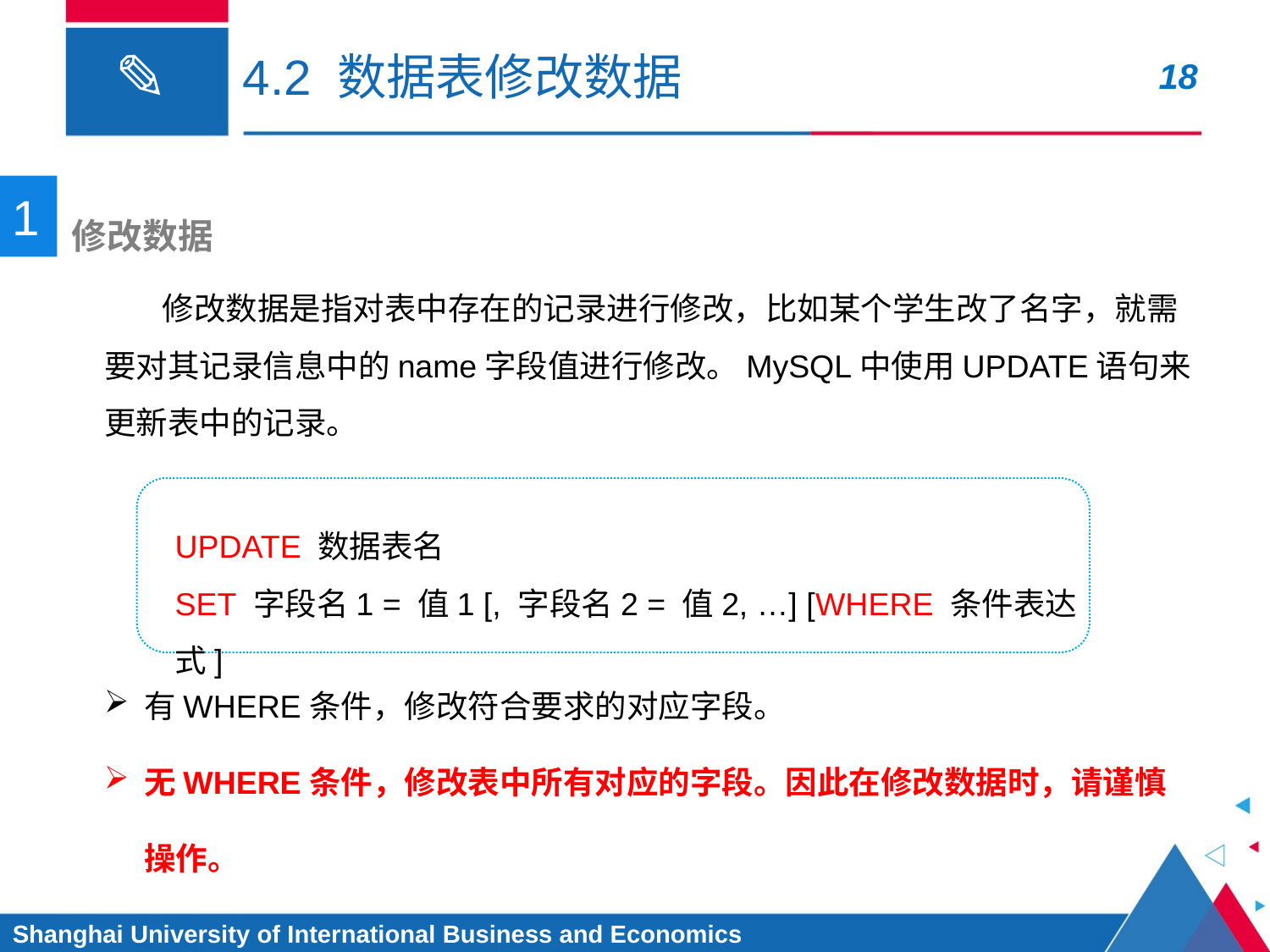

# 4.2 数据表修改数据

1
修改数据
       修改数据是指对表中存在的记录进行修改，比如某个学生改了名字，就需要对其记录信息中的name字段值进行修改。MySQL中使用UPDATE语句来更新表中的记录。

UPDATE 数据表名
SET 字段名1 = 值1 [, 字段名2 = 值2, …] [WHERE 条件表达式]
有WHERE条件，修改符合要求的对应字段。
无WHERE条件，修改表中所有对应的字段。因此在修改数据时，请谨慎操作。